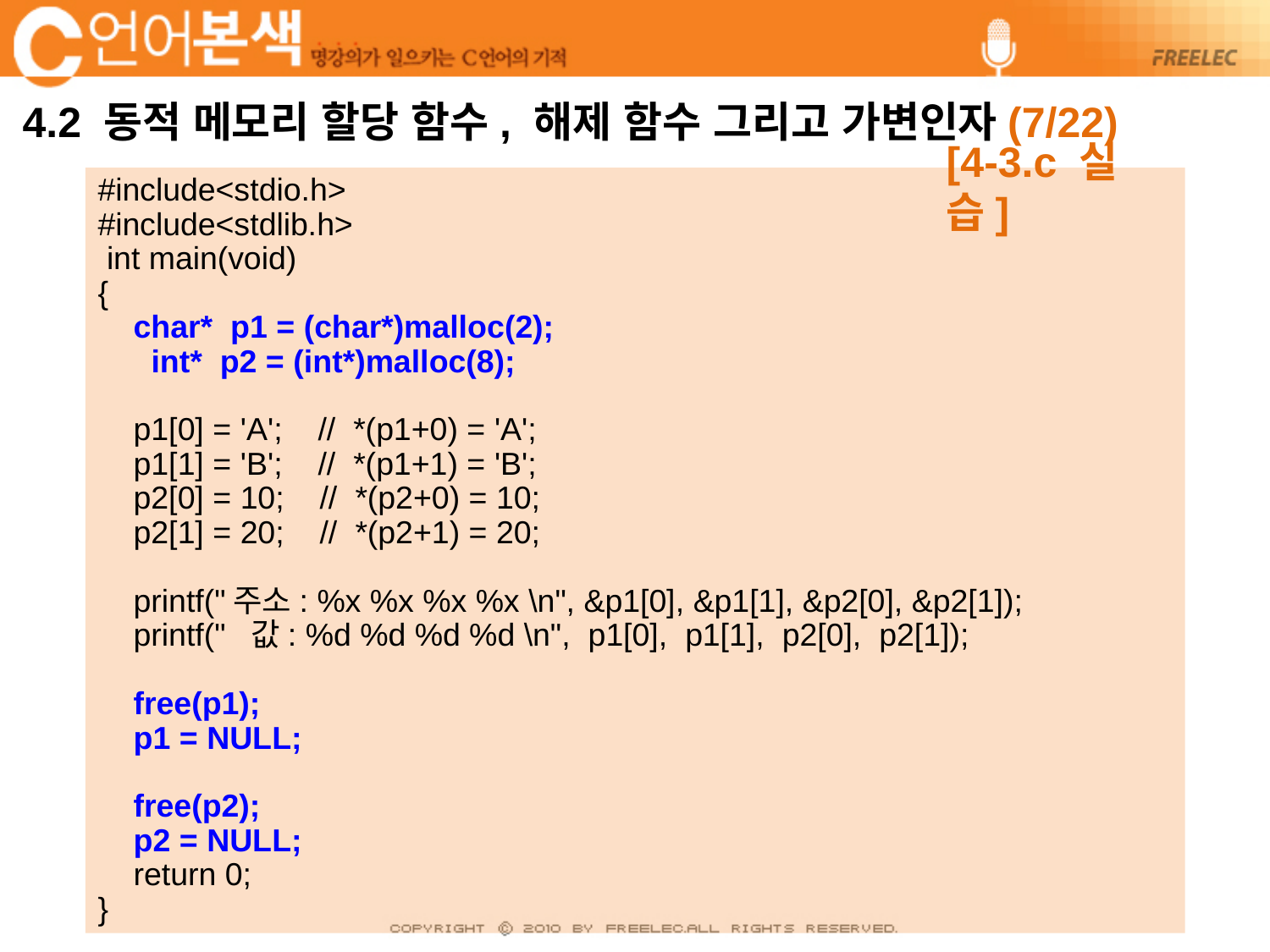

# 4.2 동적 메모리 할당 함수, 해제 함수 그리고 가변인자(7/22)
[4-3.c 실습]
#include<stdio.h>
#include<stdlib.h>
 int main(void)
{
    char*  p1 = (char*)malloc(2);
      int*  p2 = (int*)malloc(8);

    p1[0] = 'A';    //  *(p1+0) = 'A';
    p1[1] = 'B';    //  *(p1+1) = 'B';
    p2[0] = 10;    //  *(p2+0) = 10;
    p2[1] = 20;    //  *(p2+1) = 20;

    printf("주소: %x %x %x %x \n", &p1[0], &p1[1], &p2[0], &p2[1]);
    printf("  값: %d %d %d %d \n",  p1[0],  p1[1],  p2[0],  p2[1]);

    free(p1);
    p1 = NULL;

    free(p2);
    p2 = NULL;
    return 0;
}